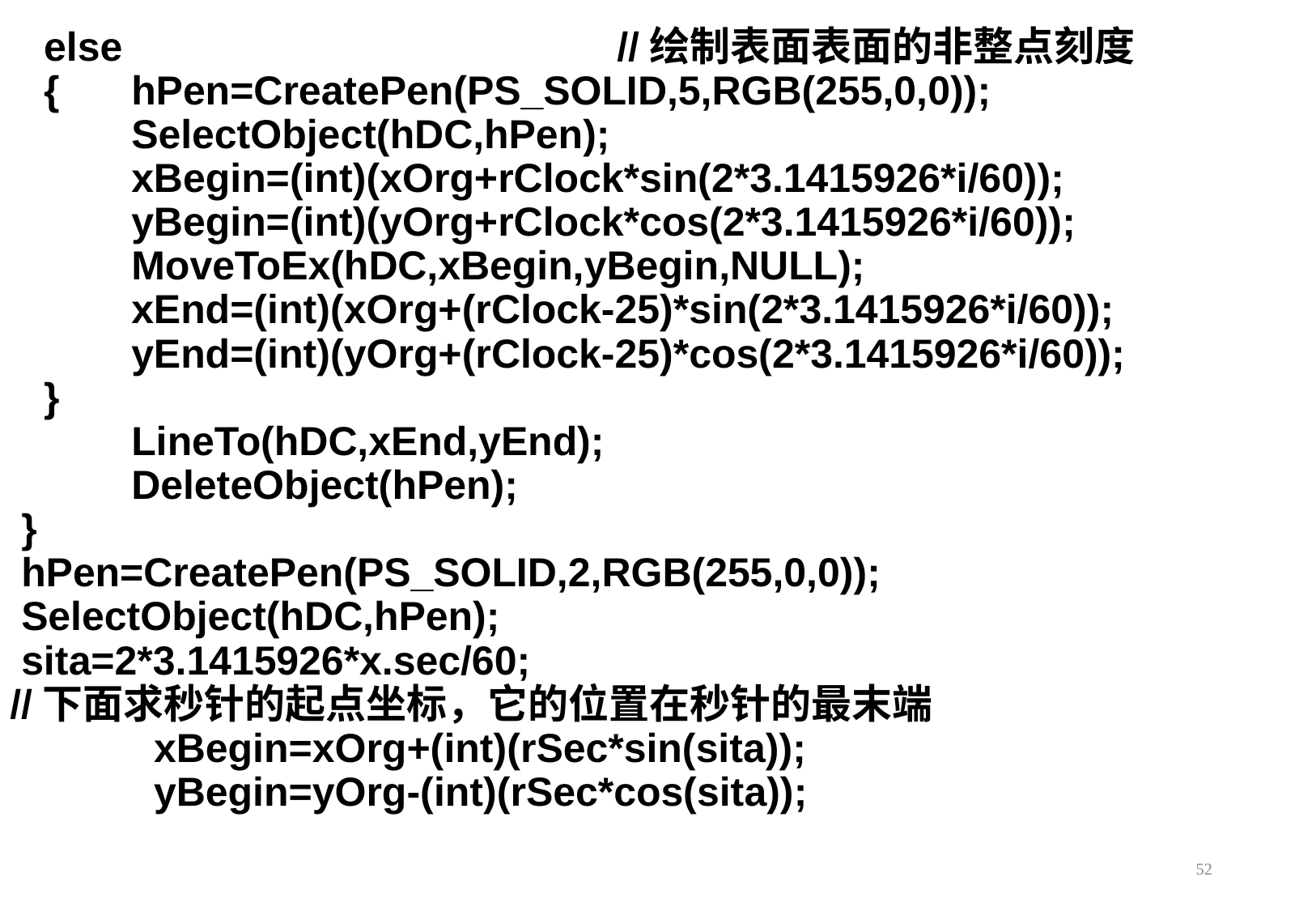

else     				//绘制表面表面的非整点刻度
   {	hPen=CreatePen(PS_SOLID,5,RGB(255,0,0));
	SelectObject(hDC,hPen);
	xBegin=(int)(xOrg+rClock*sin(2*3.1415926*i/60));
	yBegin=(int)(yOrg+rClock*cos(2*3.1415926*i/60));
	MoveToEx(hDC,xBegin,yBegin,NULL);
	xEnd=(int)(xOrg+(rClock-25)*sin(2*3.1415926*i/60));
	yEnd=(int)(yOrg+(rClock-25)*cos(2*3.1415926*i/60));
   }
	LineTo(hDC,xEnd,yEnd);
	DeleteObject(hPen);
 }
 hPen=CreatePen(PS_SOLID,2,RGB(255,0,0));
 SelectObject(hDC,hPen);
 sita=2*3.1415926*x.sec/60;
//下面求秒针的起点坐标，它的位置在秒针的最末端
	  xBegin=xOrg+(int)(rSec*sin(sita));
	  yBegin=yOrg-(int)(rSec*cos(sita));
52